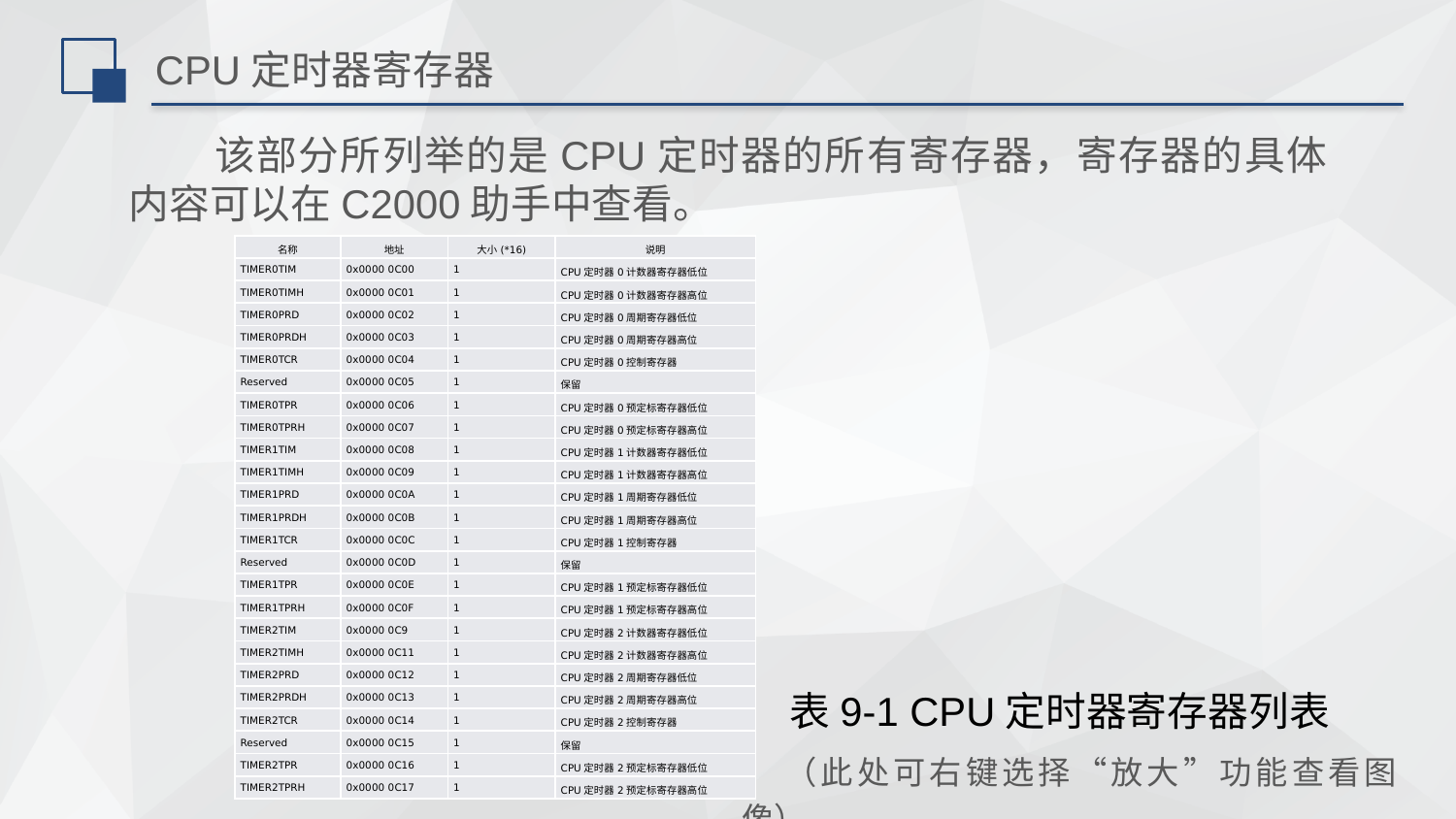

# CPU定时器寄存器
该部分所列举的是CPU定时器的所有寄存器，寄存器的具体内容可以在C2000助手中查看。
| 名称 | 地址 | 大小(\*16) | 说明 |
| --- | --- | --- | --- |
| TIMER0TIM | 0x0000 0C00 | 1 | CPU定时器0计数器寄存器低位 |
| TIMER0TIMH | 0x0000 0C01 | 1 | CPU定时器0计数器寄存器高位 |
| TIMER0PRD | 0x0000 0C02 | 1 | CPU定时器0周期寄存器低位 |
| TIMER0PRDH | 0x0000 0C03 | 1 | CPU定时器0周期寄存器高位 |
| TIMER0TCR | 0x0000 0C04 | 1 | CPU定时器0控制寄存器 |
| Reserved | 0x0000 0C05 | 1 | 保留 |
| TIMER0TPR | 0x0000 0C06 | 1 | CPU定时器0预定标寄存器低位 |
| TIMER0TPRH | 0x0000 0C07 | 1 | CPU定时器0预定标寄存器高位 |
| TIMER1TIM | 0x0000 0C08 | 1 | CPU定时器1计数器寄存器低位 |
| TIMER1TIMH | 0x0000 0C09 | 1 | CPU定时器1计数器寄存器高位 |
| TIMER1PRD | 0x0000 0C0A | 1 | CPU定时器1周期寄存器低位 |
| TIMER1PRDH | 0x0000 0C0B | 1 | CPU定时器1周期寄存器高位 |
| TIMER1TCR | 0x0000 0C0C | 1 | CPU定时器1控制寄存器 |
| Reserved | 0x0000 0C0D | 1 | 保留 |
| TIMER1TPR | 0x0000 0C0E | 1 | CPU定时器1预定标寄存器低位 |
| TIMER1TPRH | 0x0000 0C0F | 1 | CPU定时器1预定标寄存器高位 |
| TIMER2TIM | 0x0000 0C9 | 1 | CPU定时器2计数器寄存器低位 |
| TIMER2TIMH | 0x0000 0C11 | 1 | CPU定时器2计数器寄存器高位 |
| TIMER2PRD | 0x0000 0C12 | 1 | CPU定时器2周期寄存器低位 |
| TIMER2PRDH | 0x0000 0C13 | 1 | CPU定时器2周期寄存器高位 |
| TIMER2TCR | 0x0000 0C14 | 1 | CPU定时器2控制寄存器 |
| Reserved | 0x0000 0C15 | 1 | 保留 |
| TIMER2TPR | 0x0000 0C16 | 1 | CPU定时器2预定标寄存器低位 |
| TIMER2TPRH | 0x0000 0C17 | 1 | CPU定时器2预定标寄存器高位 |
表9-1 CPU定时器寄存器列表
（此处可右键选择“放大”功能查看图像）